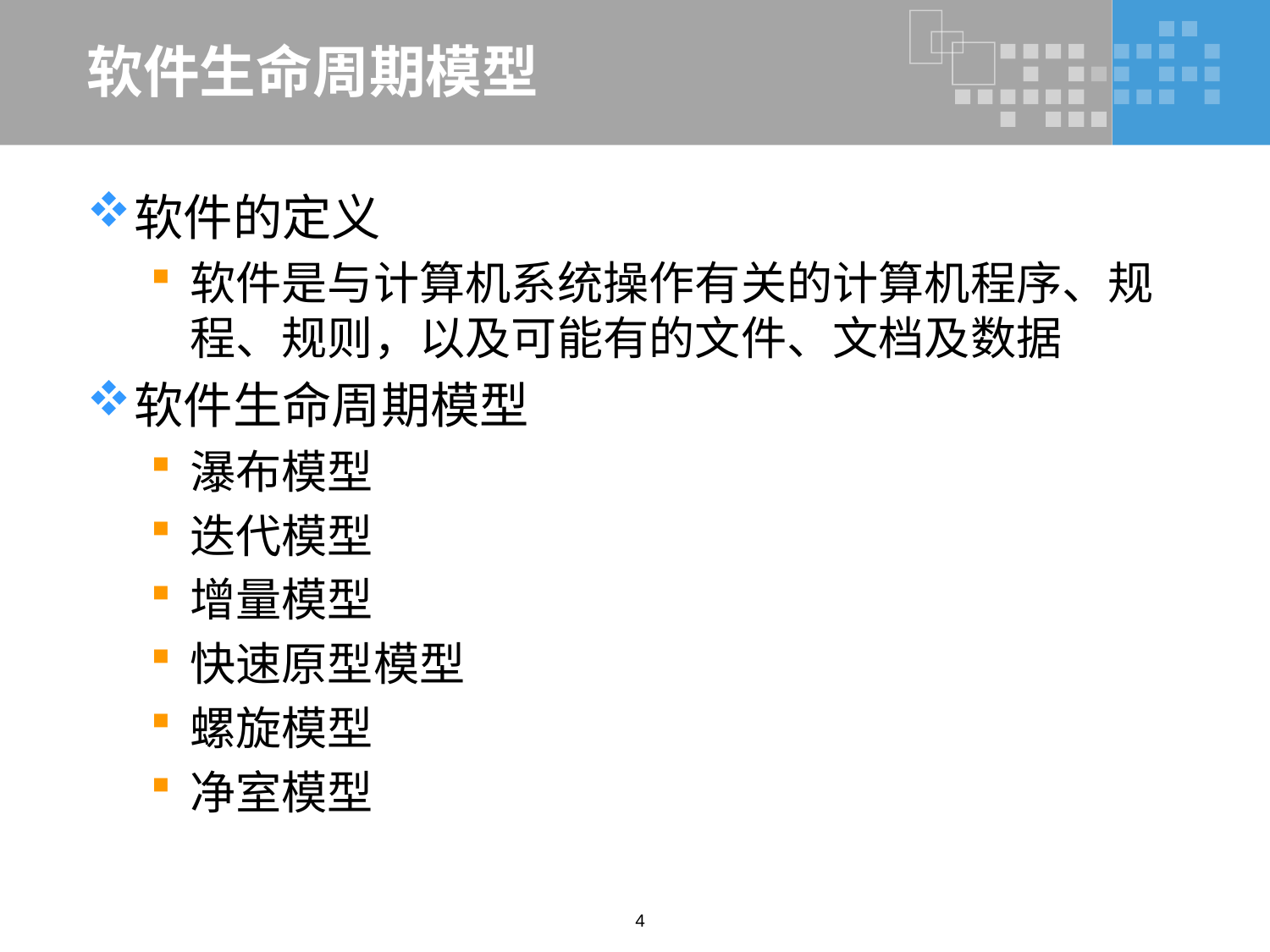

# 软件生命周期模型
软件的定义
软件是与计算机系统操作有关的计算机程序、规程、规则，以及可能有的文件、文档及数据
软件生命周期模型
瀑布模型
迭代模型
增量模型
快速原型模型
螺旋模型
净室模型

4